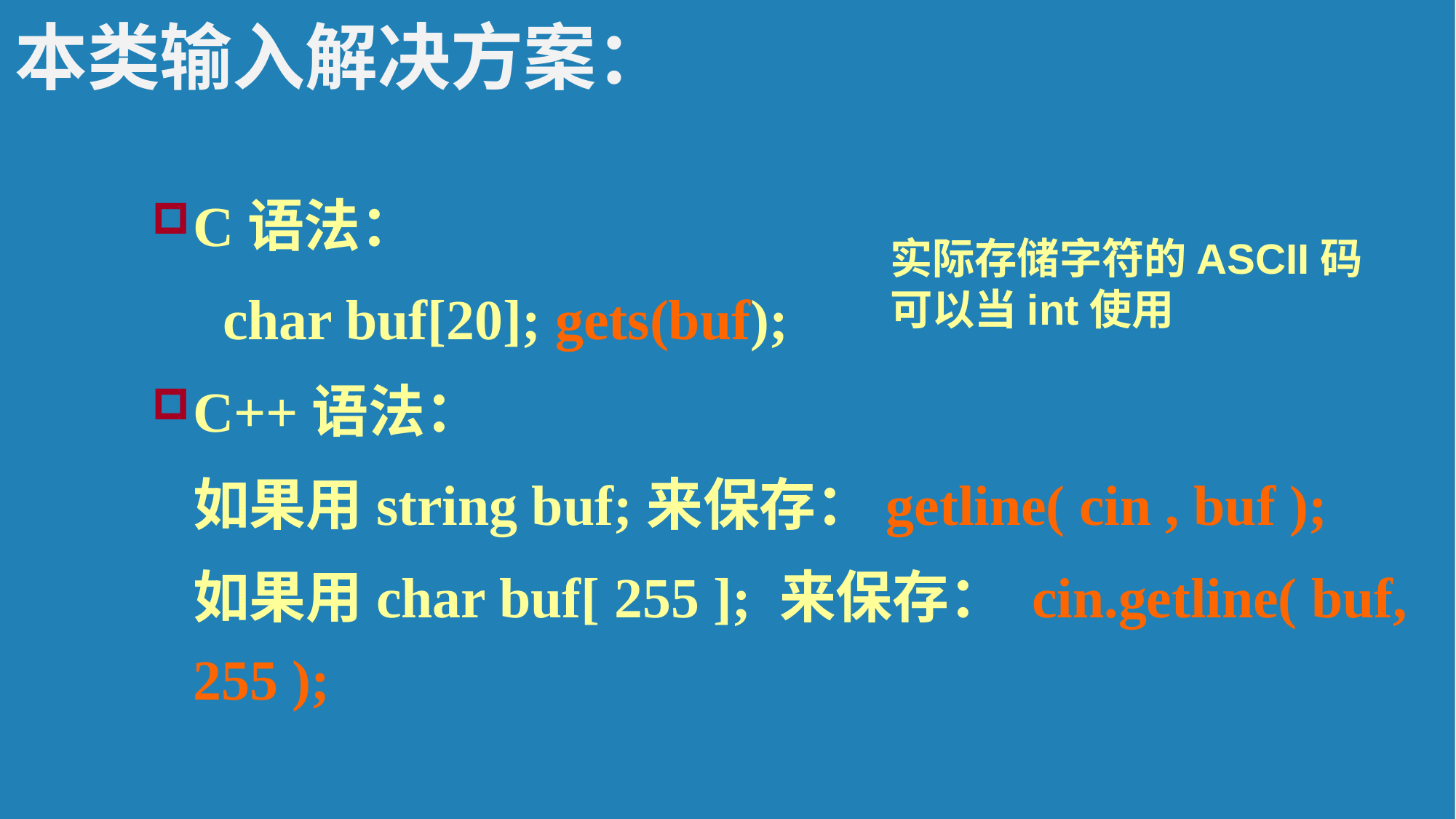

本类输入解决方案：
C语法：
	  char buf[20]; gets(buf);
C++语法：
	如果用string buf;来保存：getline( cin , buf );
	如果用char buf[ 255 ]; 来保存： cin.getline( buf, 255 );
实际存储字符的ASCII码
可以当int使用